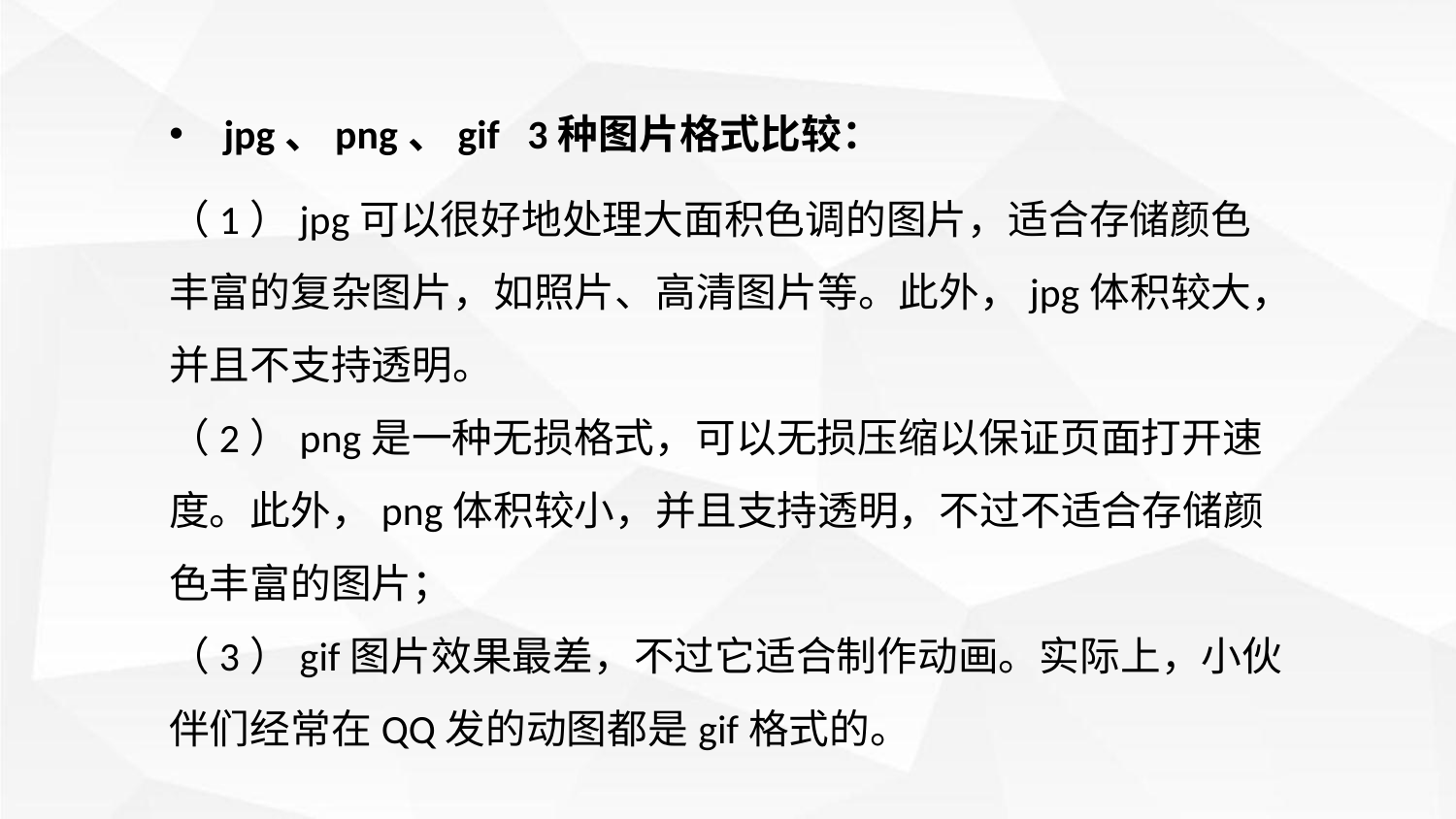

jpg、png、gif   3种图片格式比较：
（1）jpg可以很好地处理大面积色调的图片，适合存储颜色丰富的复杂图片，如照片、高清图片等。此外，jpg体积较大，并且不支持透明。
（2）png是一种无损格式，可以无损压缩以保证页面打开速度。此外，png体积较小，并且支持透明，不过不适合存储颜色丰富的图片；
（3）gif图片效果最差，不过它适合制作动画。实际上，小伙伴们经常在QQ发的动图都是gif格式的。